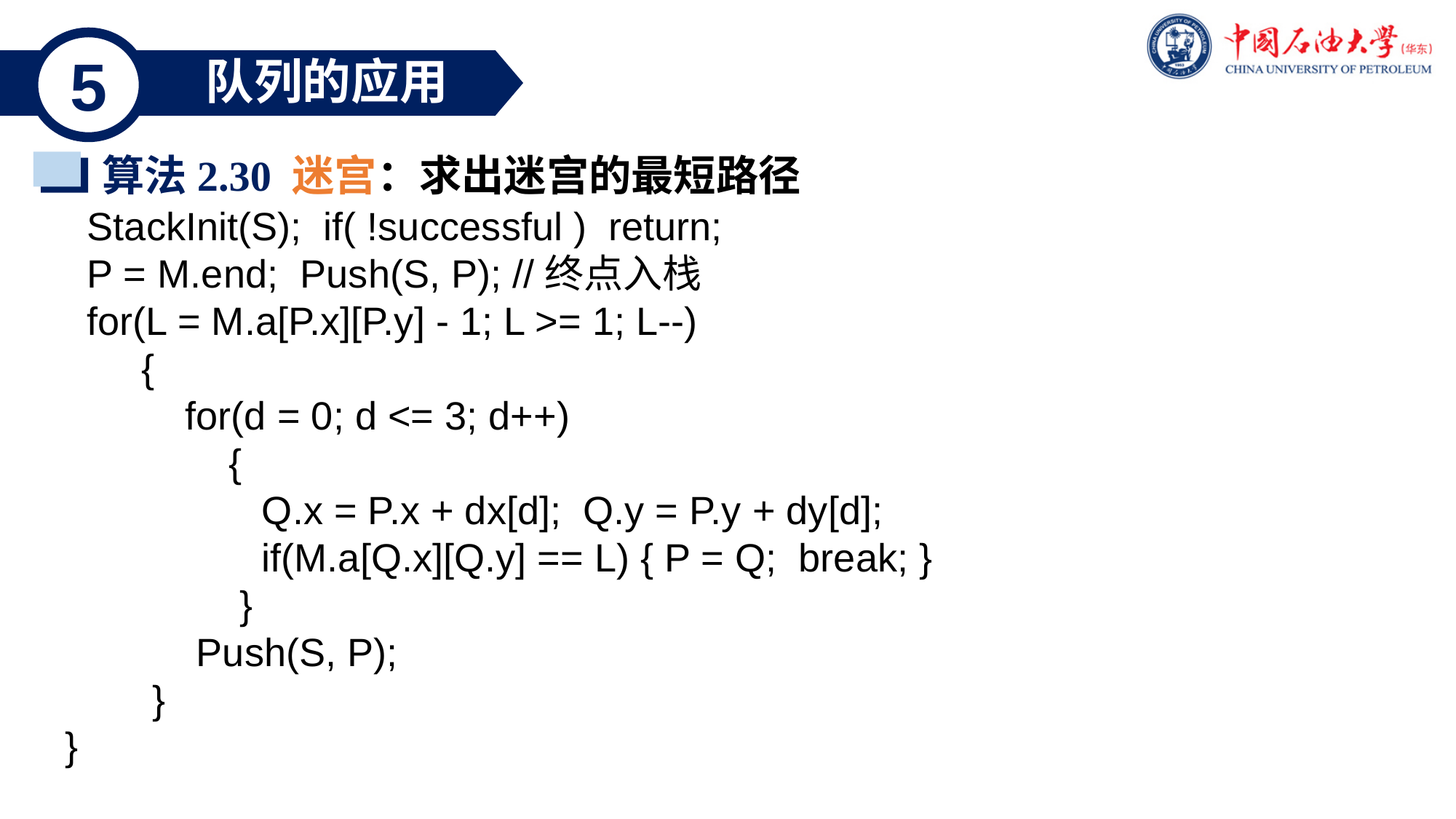

5
队列的应用
算法2.30 迷宫：求出迷宫的最短路径

  StackInit(S);  if( !successful )  return;
  P = M.end;  Push(S, P); //终点入栈
  for(L = M.a[P.x][P.y] - 1; L >= 1; L--)
       {
           for(d = 0; d <= 3; d++)
               {
                  Q.x = P.x + dx[d];  Q.y = P.y + dy[d];
                  if(M.a[Q.x][Q.y] == L) { P = Q;  break; }
                }
            Push(S, P);
        }
}